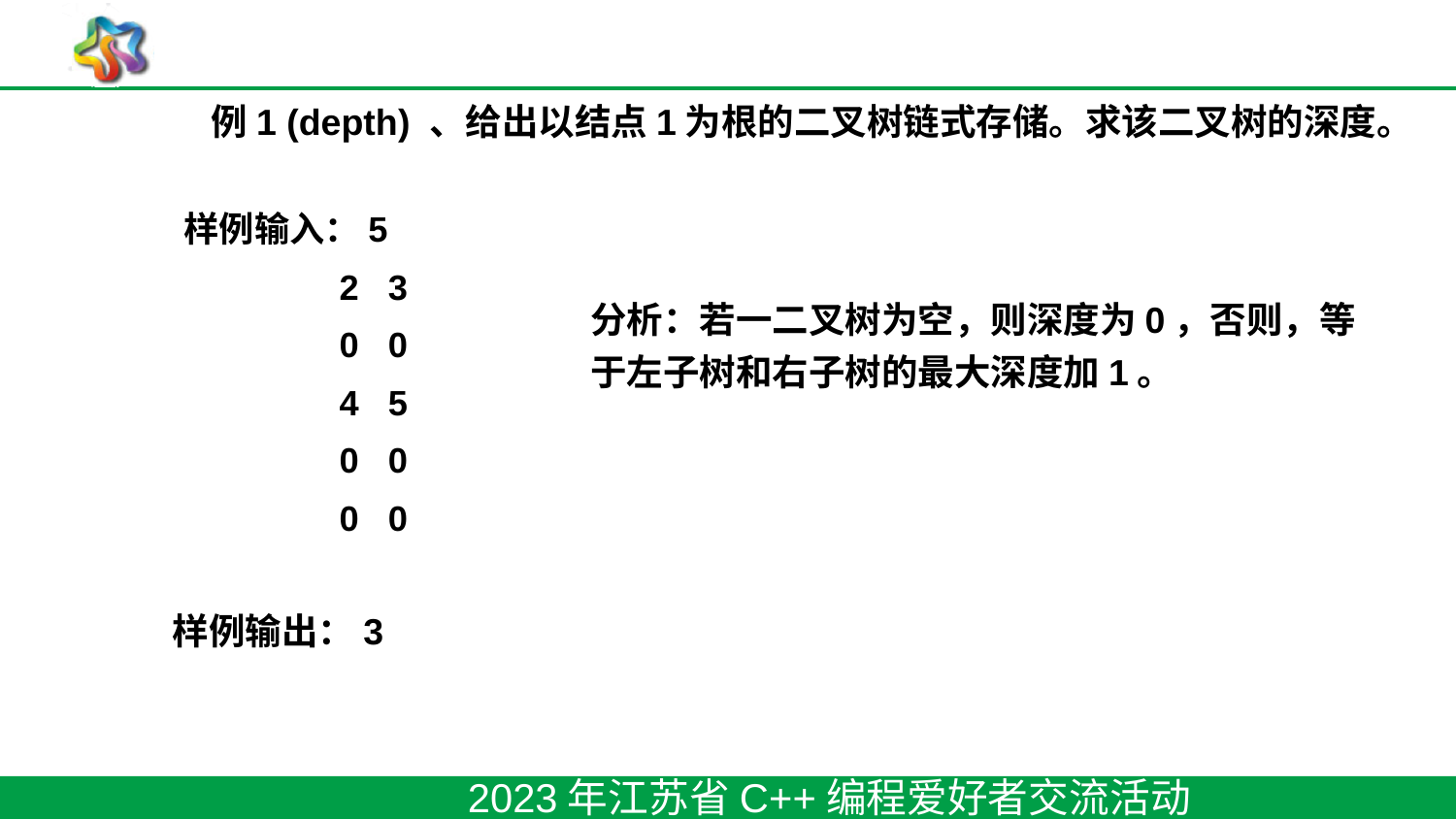

# 例1 (depth) 、给出以结点1为根的二叉树链式存储。求该二叉树的深度。
样例输入：5
                2   3
                0   0
                4   5
                0   0
                0   0
分析：若一二叉树为空，则深度为0，否则，等于左子树和右子树的最大深度加1。
样例输出：3